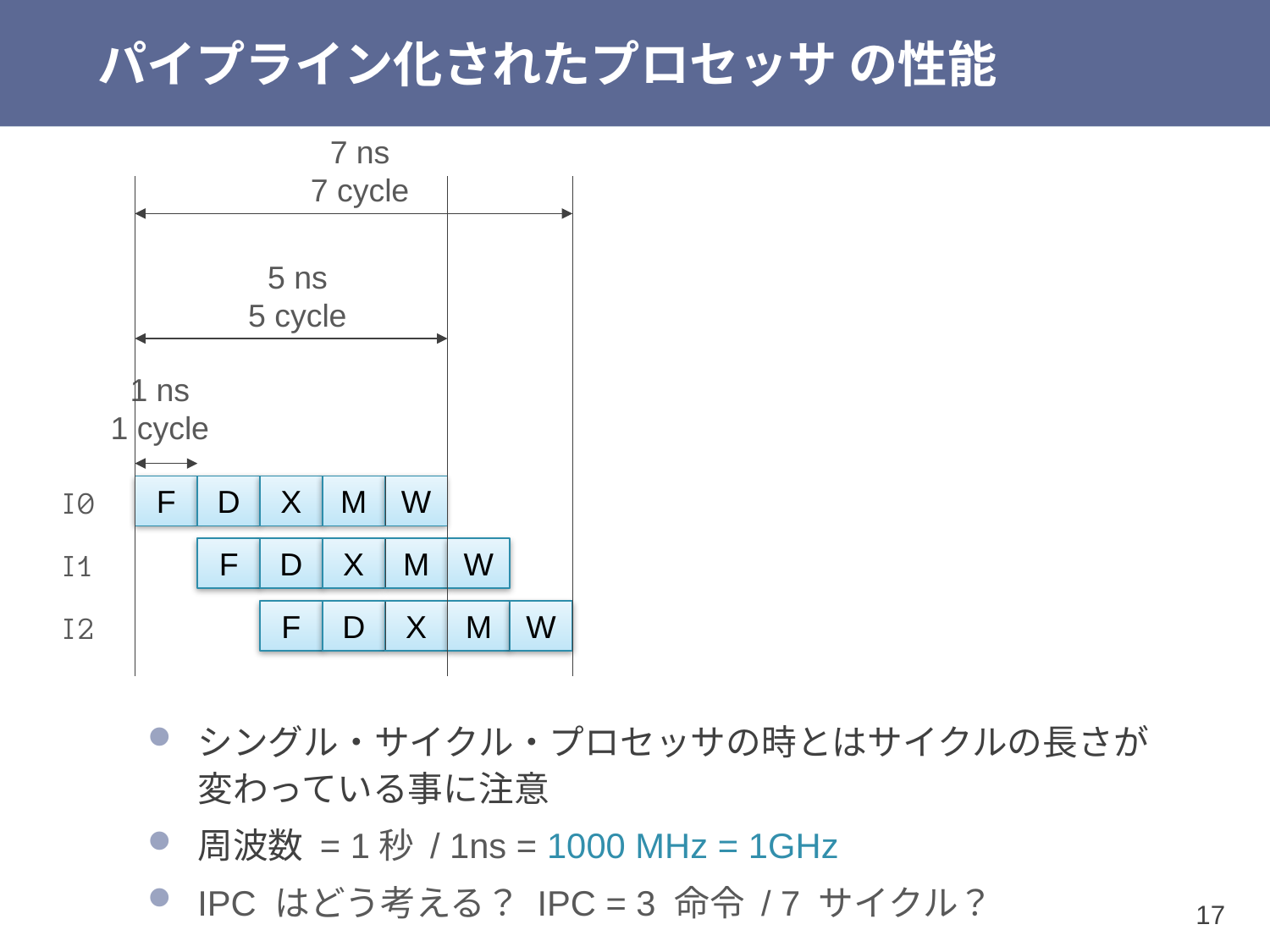

# パイプライン化されたプロセッサ の性能
7 ns
7 cycle
5 ns
5 cycle
1 ns
1 cycle
I0
F
D
X
M
W
I1
F
D
X
M
W
I2
F
D
X
M
W
シングル・サイクル・プロセッサの時とはサイクルの長さが変わっている事に注意
周波数 = 1秒 / 1ns = 1000 MHz = 1GHz
IPC はどう考える？ IPC = 3 命令 / 7 サイクル？